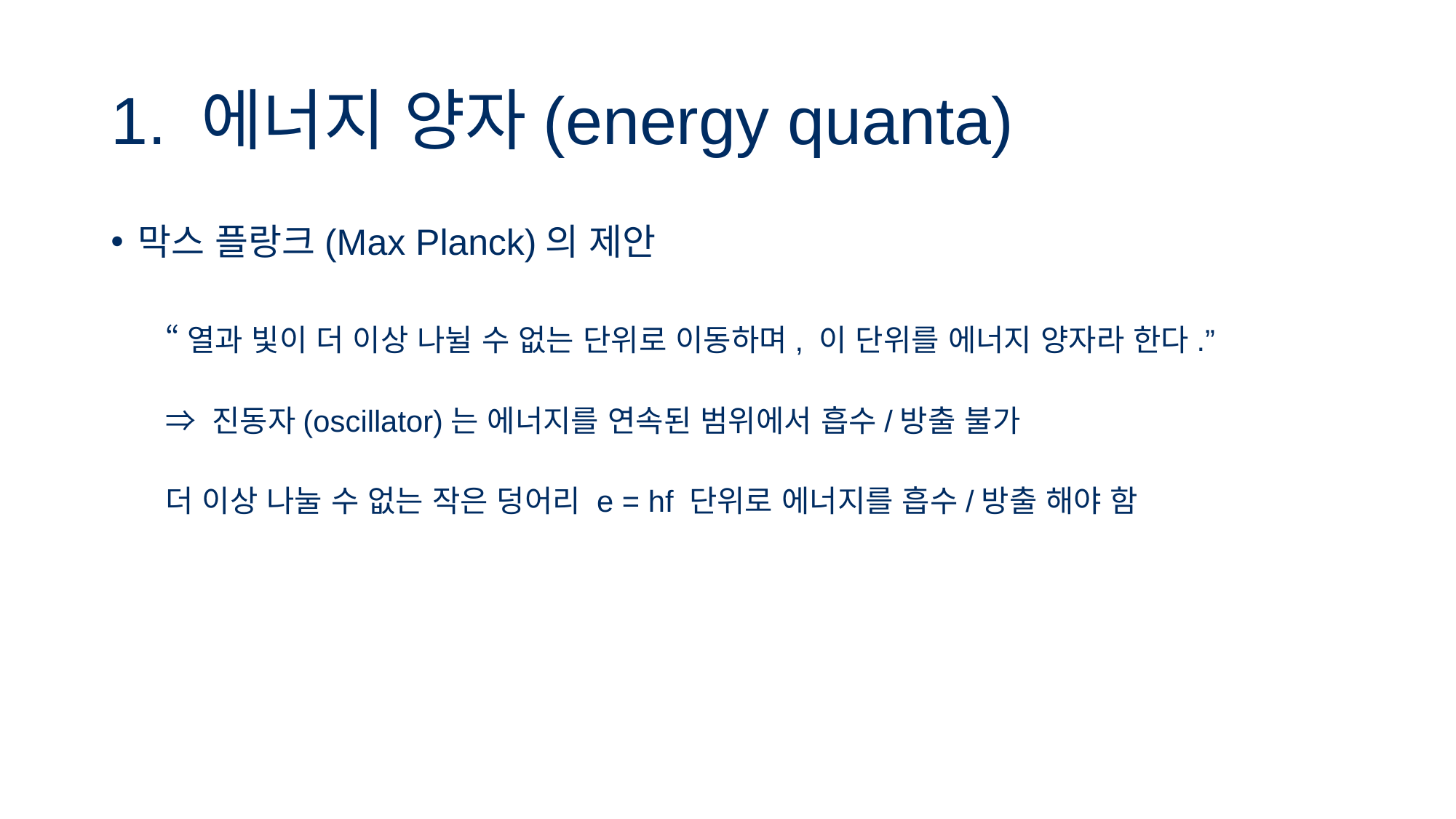

# 1. 에너지 양자(energy quanta)
막스 플랑크(Max Planck)의 제안

“열과 빛이 더 이상 나뉠 수 없는 단위로 이동하며, 이 단위를 에너지 양자라 한다.”

⇒ 진동자(oscillator)는 에너지를 연속된 범위에서 흡수/방출 불가

더 이상 나눌 수 없는 작은 덩어리 e = hf 단위로 에너지를 흡수/방출 해야 함